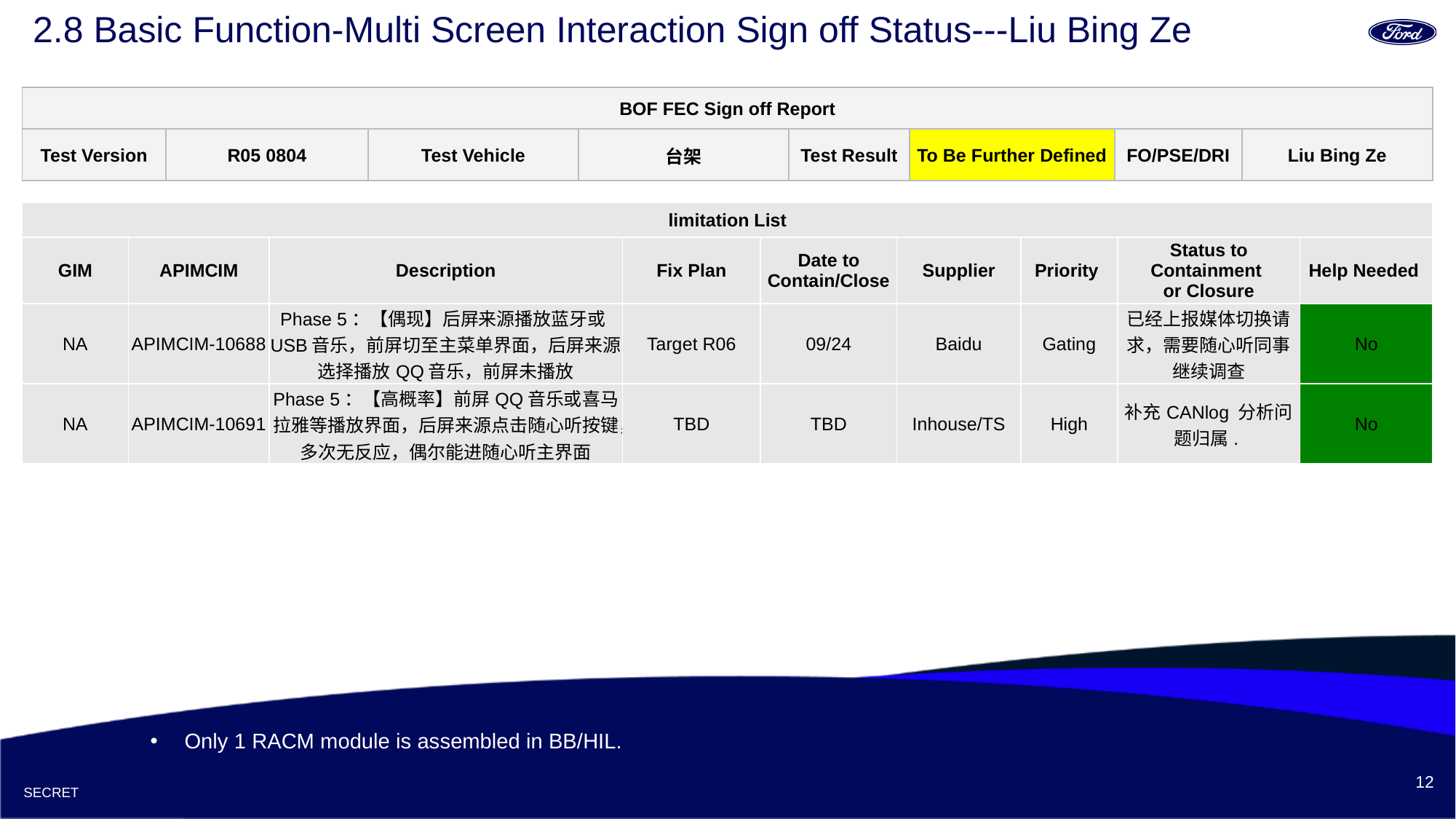

# 2.8 Basic Function-Multi Screen Interaction Sign off Status---Liu Bing Ze
| BOF FEC Sign off Report |  |  |  |  |  |  |  |
| --- | --- | --- | --- | --- | --- | --- | --- |
| Test Version | R05 0804 | Test Vehicle | 台架 | Test Result | To Be Further Defined | FO/PSE/DRI | Liu Bing Ze |
| limitation List |  |  |  |  |  |  |  |  |
| --- | --- | --- | --- | --- | --- | --- | --- | --- |
| GIM | APIMCIM | Description | Fix Plan | Date to Contain/Close | Supplier | Priority | Status to Containment or Closure | Help Needed |
| NA | APIMCIM-10688 | Phase 5：【偶现】后屏来源播放蓝牙或USB音乐，前屏切至主菜单界面，后屏来源选择播放QQ音乐，前屏未播放 | Target R06 | 09/24 | Baidu | Gating | 已经上报媒体切换请求，需要随心听同事继续调查 | No |
| NA | APIMCIM-10691 | Phase 5：【高概率】前屏QQ音乐或喜马拉雅等播放界面，后屏来源点击随心听按键，多次无反应，偶尔能进随心听主界面 | TBD | TBD | Inhouse/TS | High | 补充CANlog 分析问题归属. | No |
Only 1 RACM module is assembled in BB/HIL.